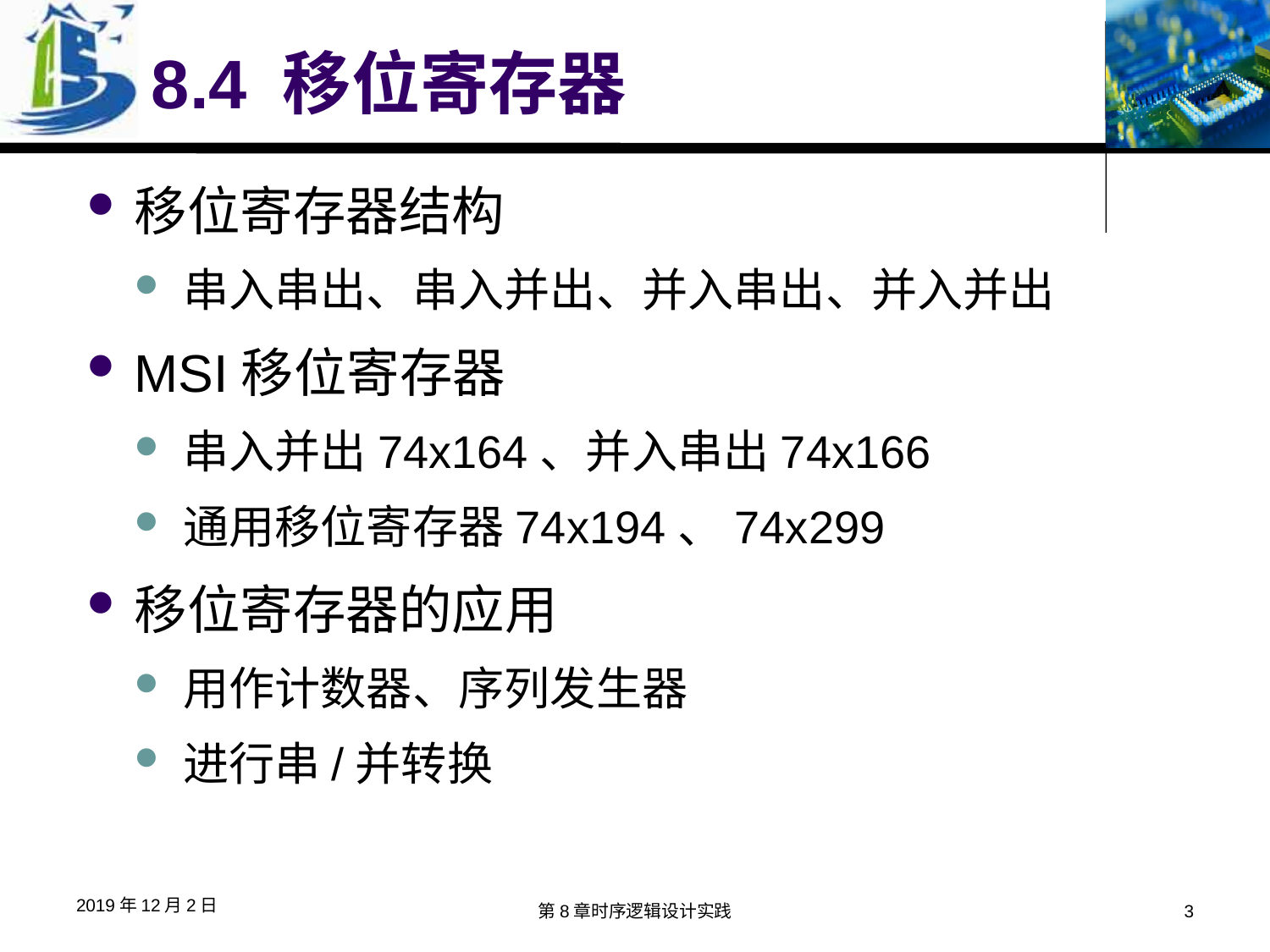

# 8.4 移位寄存器
移位寄存器结构
串入串出、串入并出、并入串出、并入并出
MSI移位寄存器
串入并出74x164、并入串出74x166
通用移位寄存器74x194、74x299
移位寄存器的应用
用作计数器、序列发生器
进行串/并转换
2019年12月2日
第8章时序逻辑设计实践
3